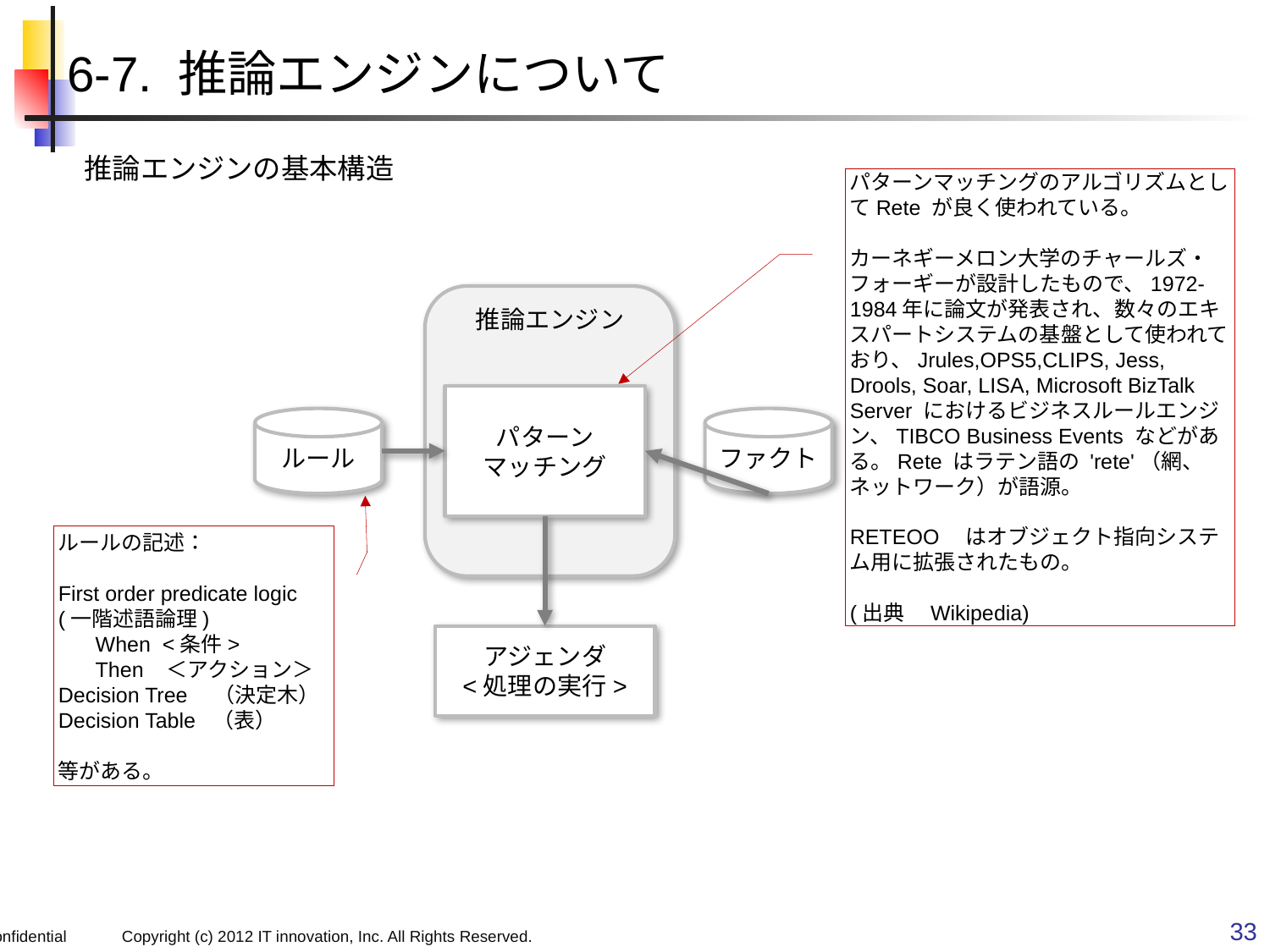

6-7. 推論エンジンについて
推論エンジンの基本構造
パターンマッチングのアルゴリズムとしてRete が良く使われている。

カーネギーメロン大学のチャールズ・フォーギーが設計したもので、1972-1984年に論文が発表され、数々のエキスパートシステムの基盤として使われており、Jrules,OPS5,CLIPS, Jess, Drools, Soar, LISA, Microsoft BizTalk Server におけるビジネスルールエンジン、TIBCO Business Events などがある。Rete はラテン語の 'rete'（網、ネットワーク）が語源。

RETEOO　はオブジェクト指向システム用に拡張されたもの。

(出典　Wikipedia)
推論エンジン
パターン
マッチング
ファクト
ルール
ルールの記述：

First order predicate logic
(一階述語論理)
When  <条件>
Then   ＜アクション＞
Decision Tree　（決定木）
Decision Table  （表）

等がある。
アジェンダ
<処理の実行>